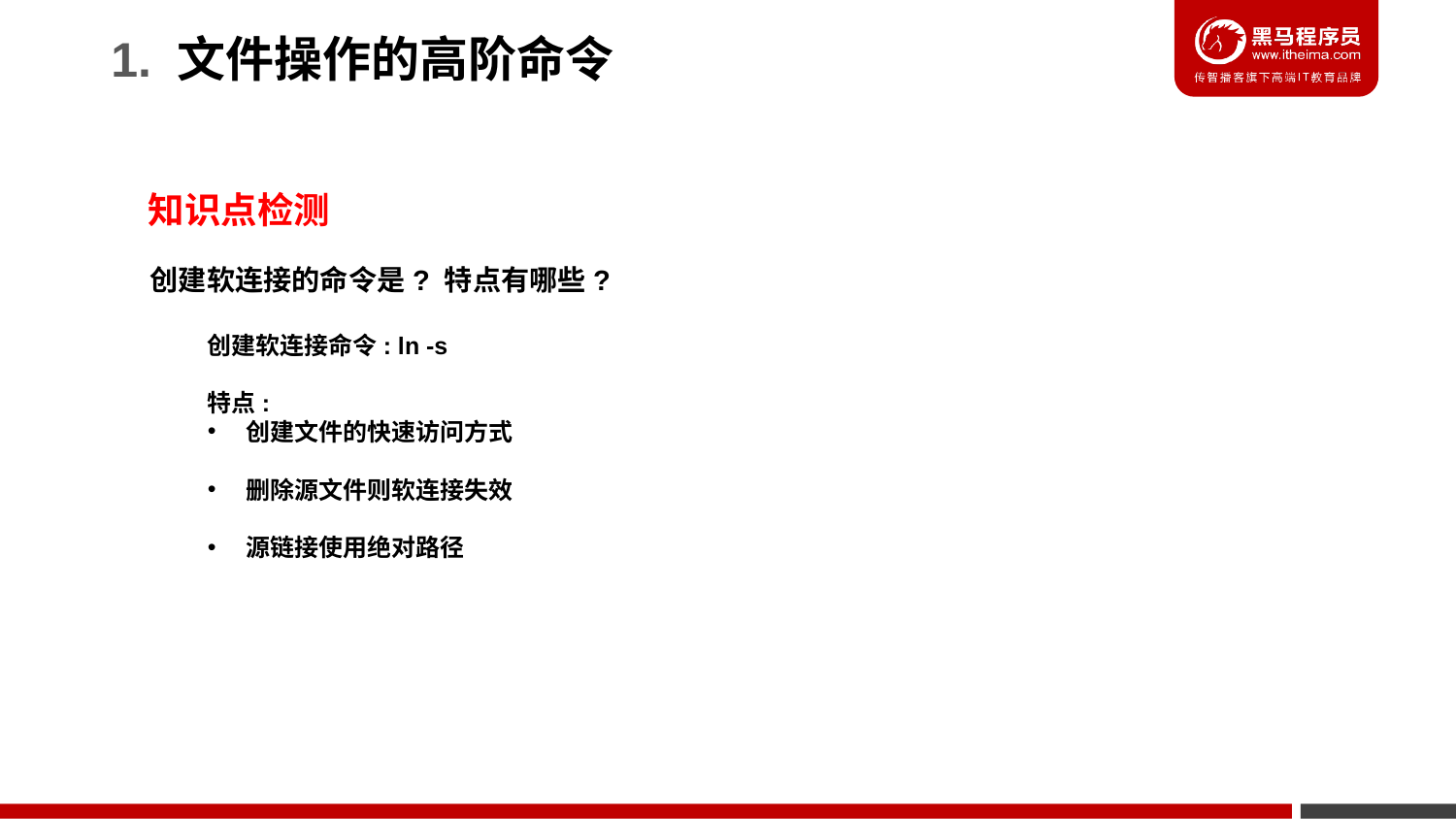

1. 文件操作的高阶命令
知识点检测
创建软连接的命令是? 特点有哪些?
创建软连接命令: ln -s

特点:
 创建文件的快速访问方式

 删除源文件则软连接失效

 源链接使用绝对路径